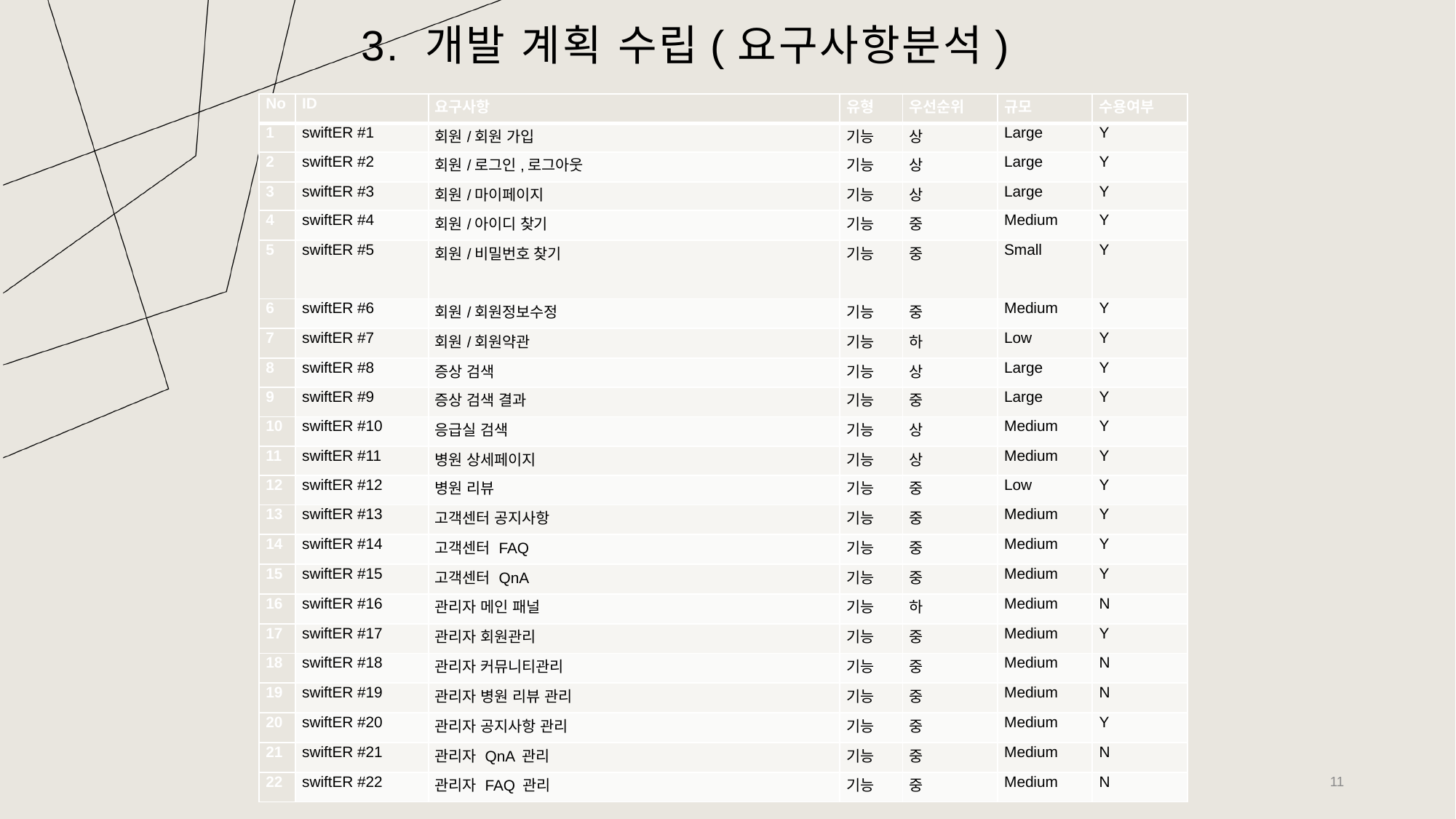

# 3. 개발 계획 수립(요구사항분석)
| No | ID | 요구사항 | 유형 | 우선순위 | 규모 | 수용여부 |
| --- | --- | --- | --- | --- | --- | --- |
| 1 | swiftER #1 | 회원/회원 가입 | 기능 | 상 | Large | Y |
| 2 | swiftER #2 | 회원/로그인,로그아웃 | 기능 | 상 | Large | Y |
| 3 | swiftER #3 | 회원/마이페이지 | 기능 | 상 | Large | Y |
| 4 | swiftER #4 | 회원/아이디 찾기 | 기능 | 중 | Medium | Y |
| 5 | swiftER #5 | 회원/비밀번호 찾기 | 기능 | 중 | Small | Y |
| 6 | swiftER #6 | 회원/회원정보수정 | 기능 | 중 | Medium | Y |
| 7 | swiftER #7 | 회원/회원약관 | 기능 | 하 | Low | Y |
| 8 | swiftER #8 | 증상 검색 | 기능 | 상 | Large | Y |
| 9 | swiftER #9 | 증상 검색 결과 | 기능 | 중 | Large | Y |
| 10 | swiftER #10 | 응급실 검색 | 기능 | 상 | Medium | Y |
| 11 | swiftER #11 | 병원 상세페이지 | 기능 | 상 | Medium | Y |
| 12 | swiftER #12 | 병원 리뷰 | 기능 | 중 | Low | Y |
| 13 | swiftER #13 | 고객센터 공지사항 | 기능 | 중 | Medium | Y |
| 14 | swiftER #14 | 고객센터 FAQ | 기능 | 중 | Medium | Y |
| 15 | swiftER #15 | 고객센터 QnA | 기능 | 중 | Medium | Y |
| 16 | swiftER #16 | 관리자 메인 패널 | 기능 | 하 | Medium | N |
| 17 | swiftER #17 | 관리자 회원관리 | 기능 | 중 | Medium | Y |
| 18 | swiftER #18 | 관리자 커뮤니티관리 | 기능 | 중 | Medium | N |
| 19 | swiftER #19 | 관리자 병원 리뷰 관리 | 기능 | 중 | Medium | N |
| 20 | swiftER #20 | 관리자 공지사항 관리 | 기능 | 중 | Medium | Y |
| 21 | swiftER #21 | 관리자 QnA 관리 | 기능 | 중 | Medium | N |
| 22 | swiftER #22 | 관리자 FAQ 관리 | 기능 | 중 | Medium | N |
11